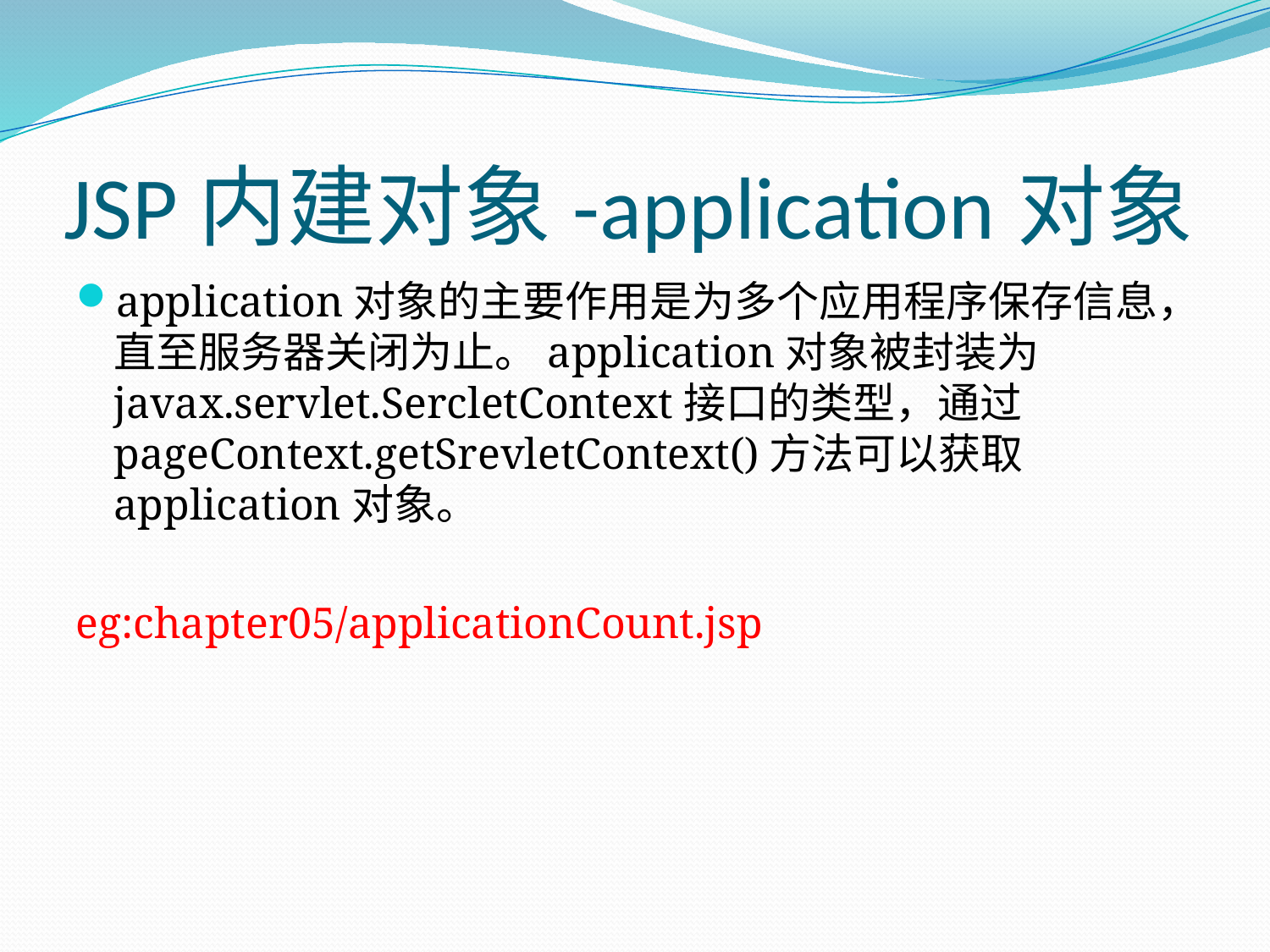

# JSP内建对象-application对象
application对象的主要作用是为多个应用程序保存信息，直至服务器关闭为止。application对象被封装为javax.servlet.SercletContext接口的类型，通过pageContext.getSrevletContext()方法可以获取application对象。

eg:chapter05/applicationCount.jsp